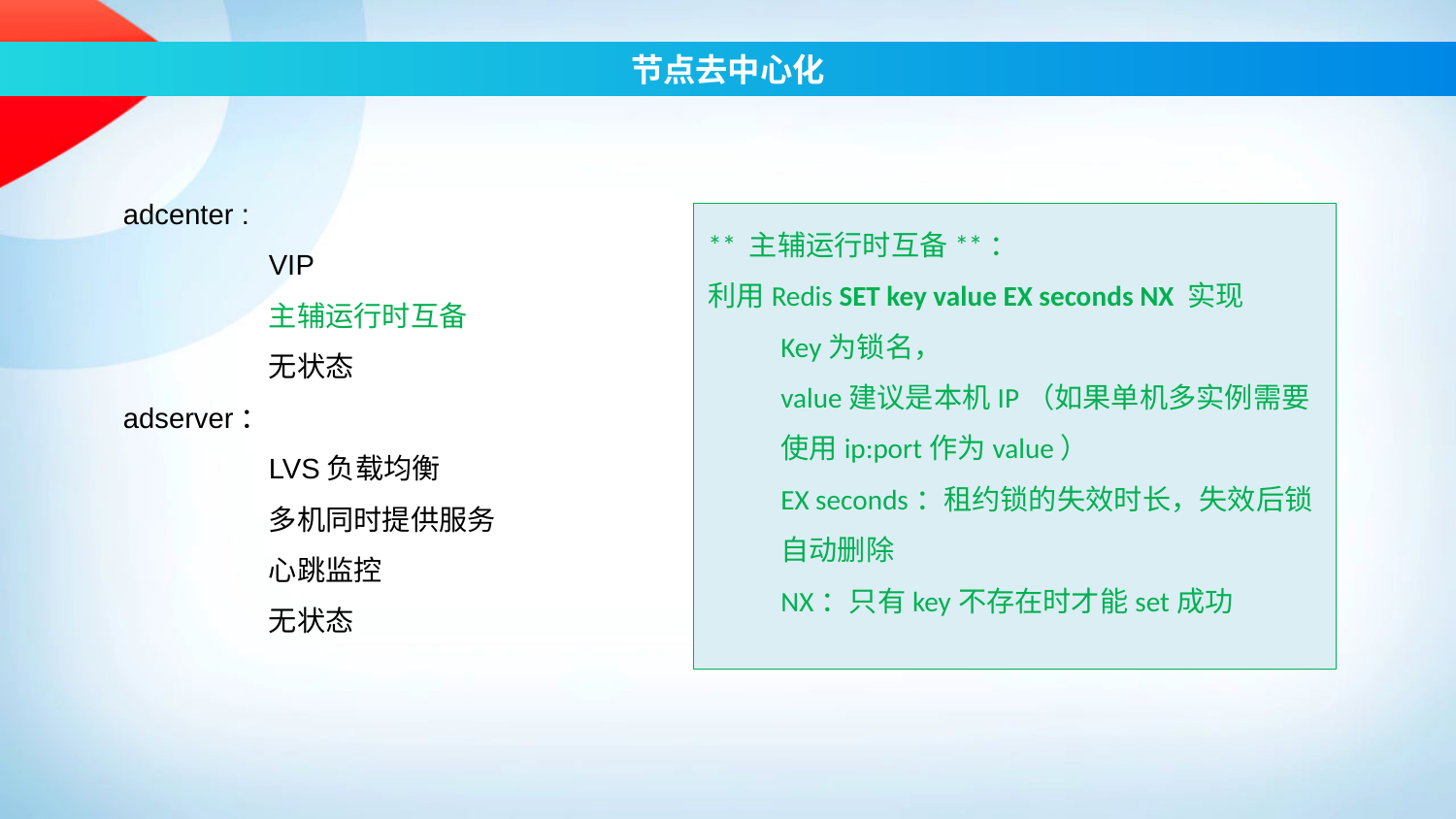

节点去中心化
adcenter :
       	VIP
     	主辅运行时互备
      	无状态
adserver：
      	LVS负载均衡
     	多机同时提供服务
     	心跳监控
      	无状态

** 主辅运行时互备**：
利用Redis SET key value EX seconds NX 实现
Key为锁名，
value建议是本机IP（如果单机多实例需要使用ip:port作为value）
EX seconds：租约锁的失效时长，失效后锁自动删除
NX：只有key不存在时才能set成功